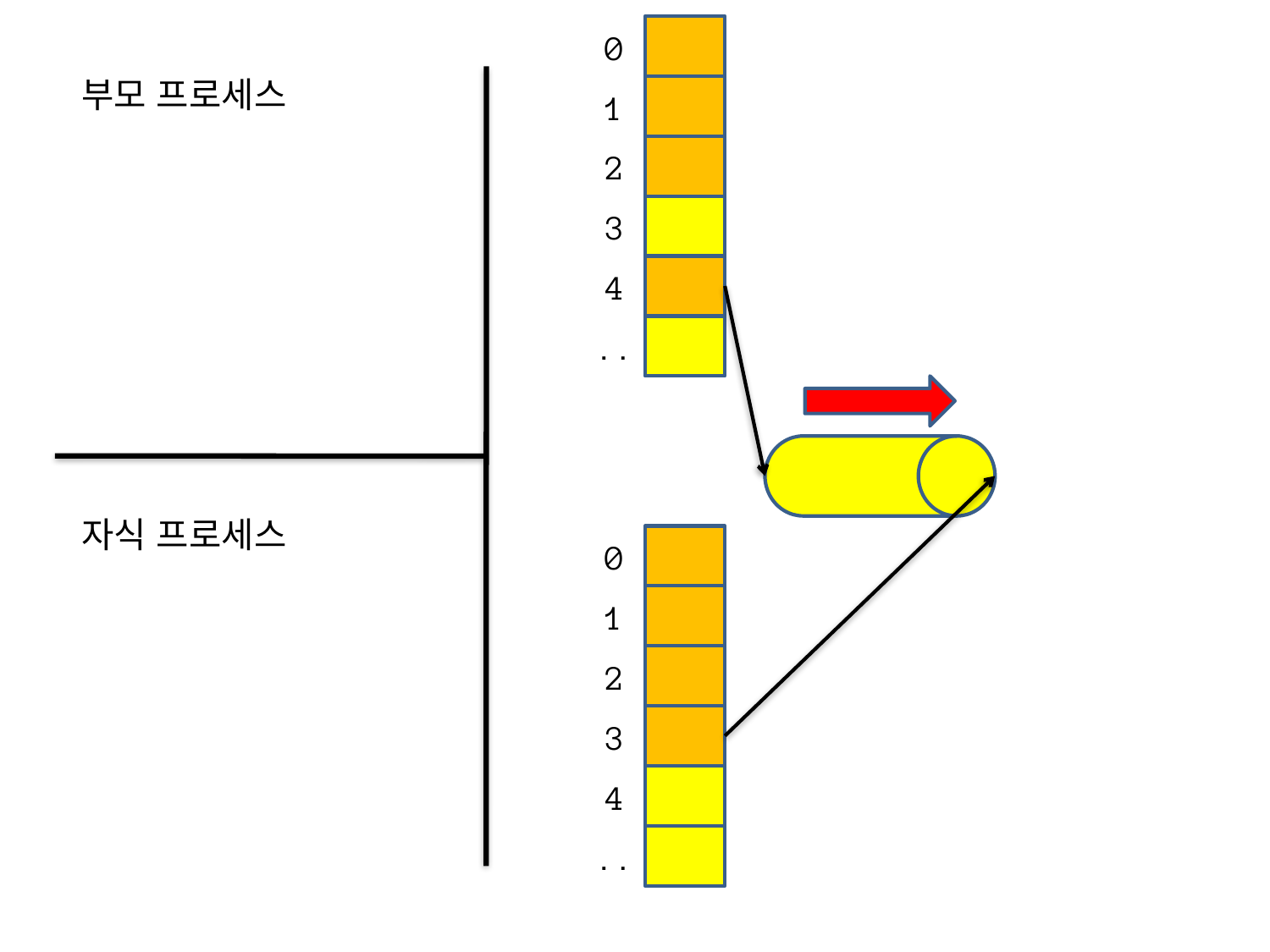

0

부모 프로세스
1

2

3

4

..

자식 프로세스
0

1

2

3

4

..